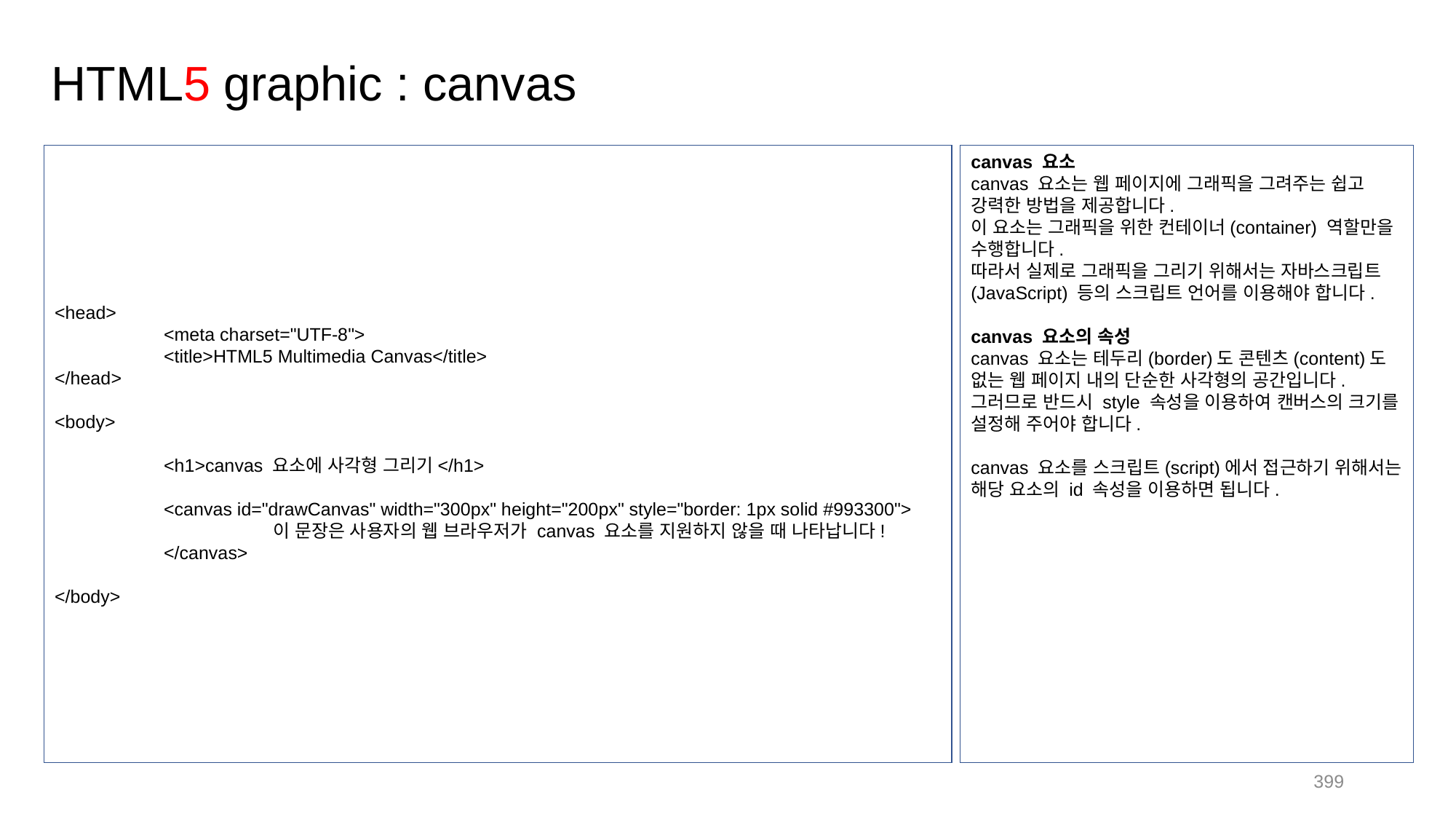

# HTML5 graphic : canvas
<head>
	<meta charset="UTF-8">
	<title>HTML5 Multimedia Canvas</title>
</head>

<body>

	<h1>canvas 요소에 사각형 그리기</h1>

	<canvas id="drawCanvas" width="300px" height="200px" style="border: 1px solid #993300">
		이 문장은 사용자의 웹 브라우저가 canvas 요소를 지원하지 않을 때 나타납니다!
	</canvas>

</body>
canvas 요소
canvas 요소는 웹 페이지에 그래픽을 그려주는 쉽고 강력한 방법을 제공합니다.
이 요소는 그래픽을 위한 컨테이너(container) 역할만을 수행합니다.
따라서 실제로 그래픽을 그리기 위해서는 자바스크립트(JavaScript) 등의 스크립트 언어를 이용해야 합니다.

canvas 요소의 속성
canvas 요소는 테두리(border)도 콘텐츠(content)도 없는 웹 페이지 내의 단순한 사각형의 공간입니다.
그러므로 반드시 style 속성을 이용하여 캔버스의 크기를 설정해 주어야 합니다.

canvas 요소를 스크립트(script)에서 접근하기 위해서는 해당 요소의 id 속성을 이용하면 됩니다.

399